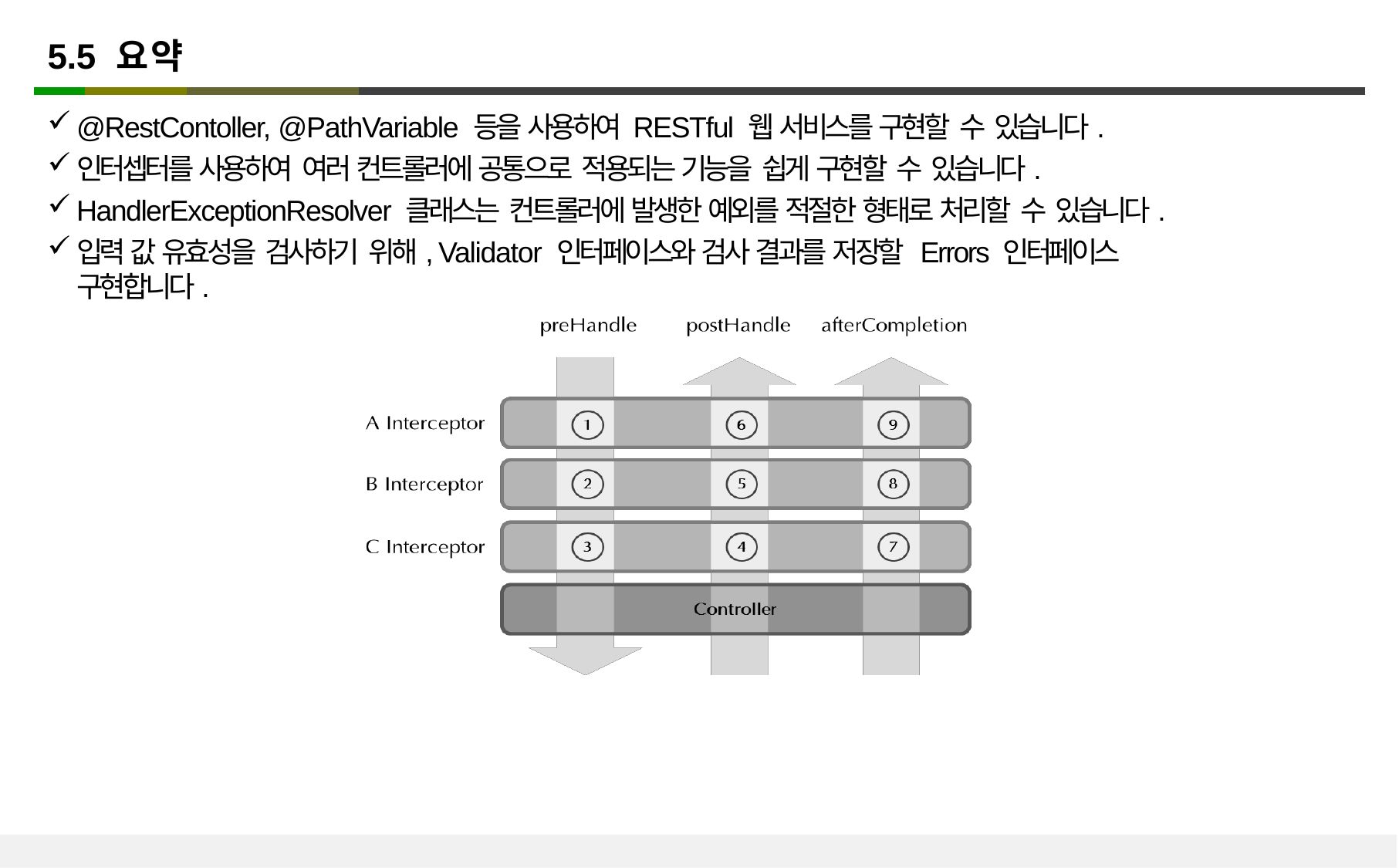

# 5.5 요약
@RestContoller, @PathVariable 등을 사용하여 RESTful 웹 서비스를 구현할  수 있습니다.
인터셉터를 사용하여  여러 컨트롤러에 공통으로  적용되는 기능을  쉽게 구현할 수 있습니다.
HandlerExceptionResolver 클래스는 컨트롤러에 발생한  예외를  적절한  형태로  처리할  수 있습니다.
입력 값 유효성을 검사하기  위해, Validator 인터페이스와 검사 결과를  저장할  Errors 인터페이스 구현합니다.